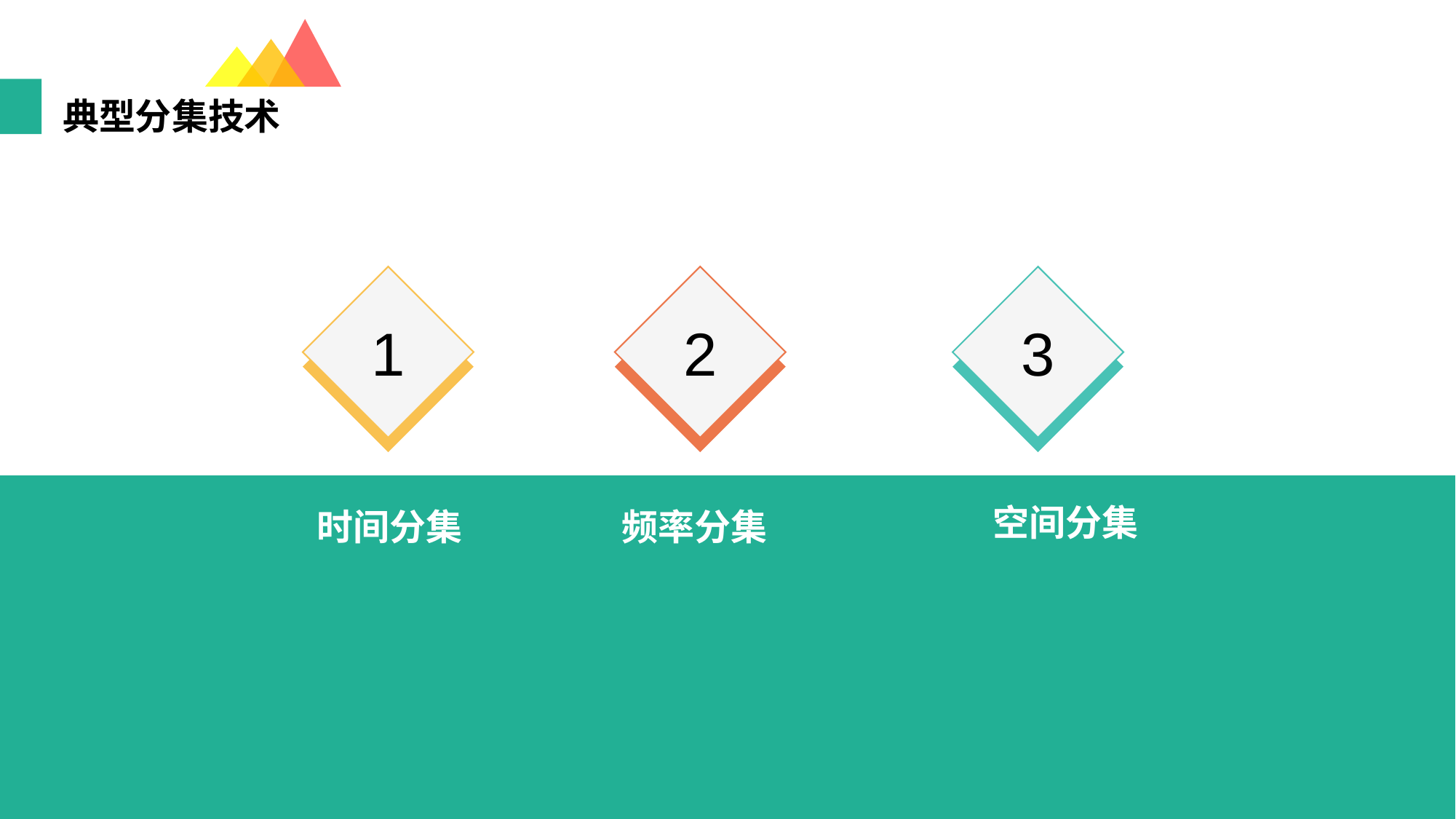

# 典型分集技术
3

2

1

空间分集
时间分集
频率分集